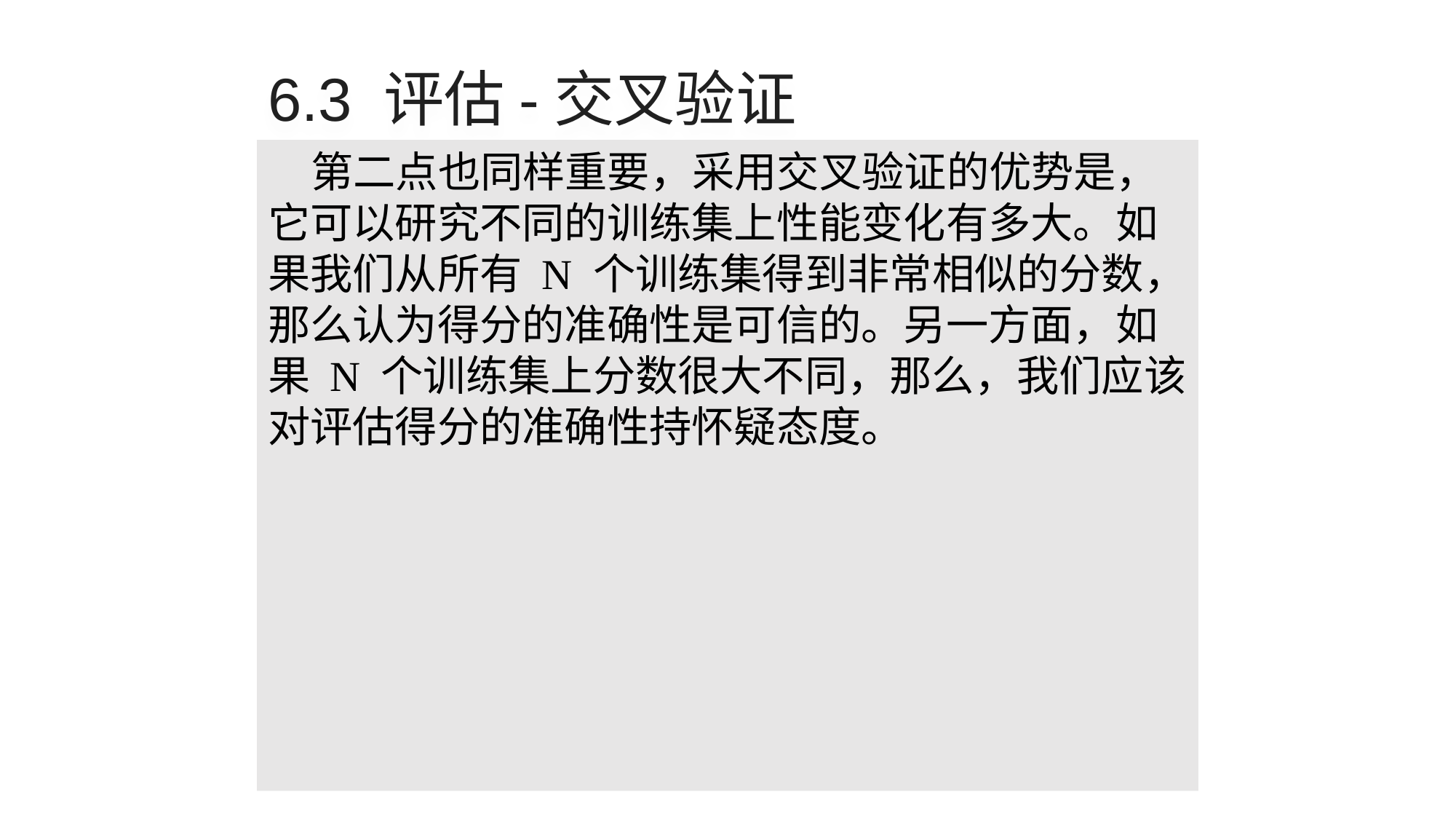

# 6.3 评估-交叉验证
第二点也同样重要，采用交叉验证的优势是，它可以研究不同的训练集上性能变化有多大。如果我们从所有 N 个训练集得到非常相似的分数，那么认为得分的准确性是可信的。另一方面，如果 N 个训练集上分数很大不同，那么，我们应该对评估得分的准确性持怀疑态度。